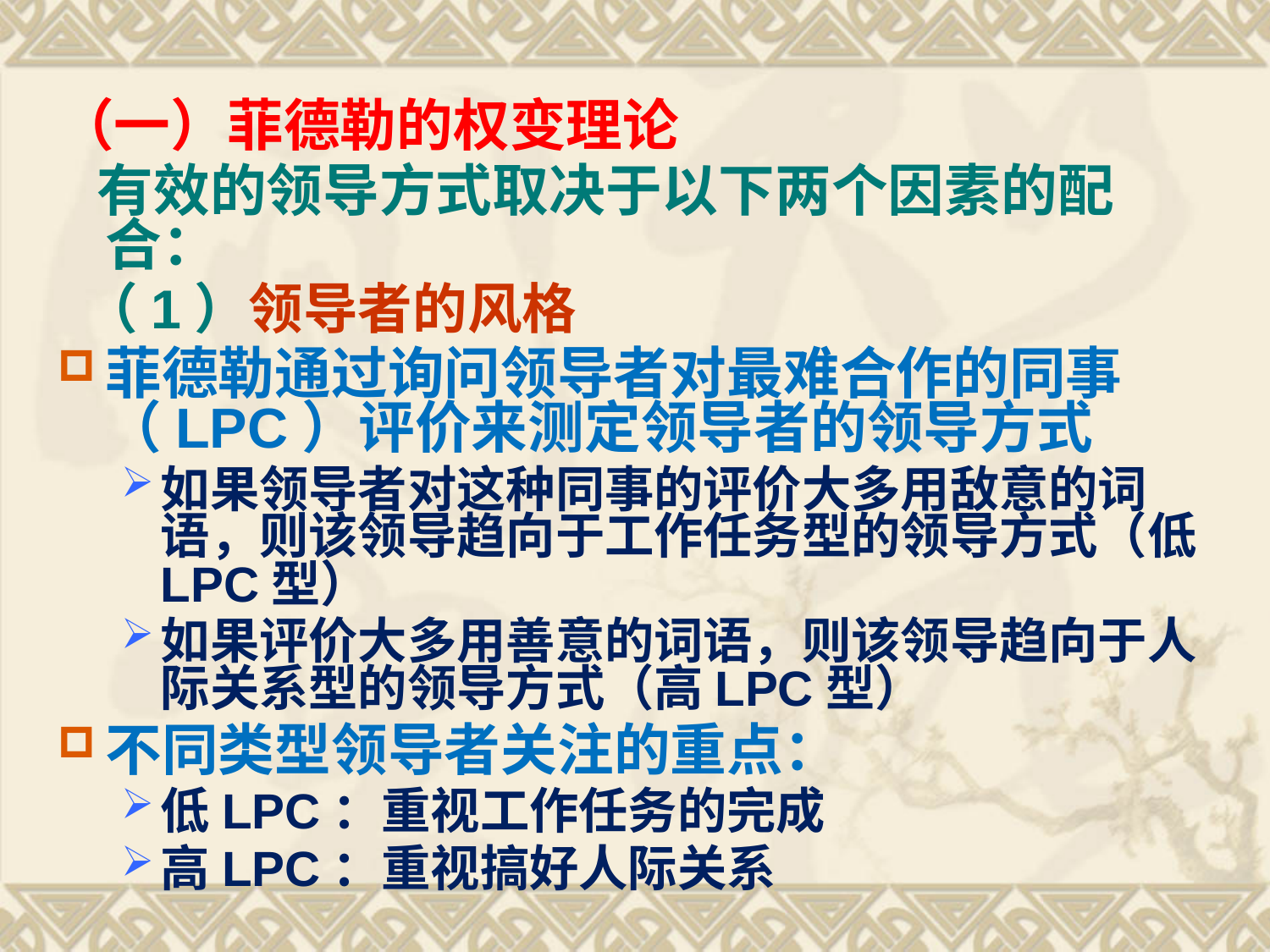

（一）菲德勒的权变理论
  有效的领导方式取决于以下两个因素的配合：
 （1）领导者的风格
菲德勒通过询问领导者对最难合作的同事（LPC）评价来测定领导者的领导方式
如果领导者对这种同事的评价大多用敌意的词语，则该领导趋向于工作任务型的领导方式（低LPC型）
如果评价大多用善意的词语，则该领导趋向于人际关系型的领导方式（高LPC型）
不同类型领导者关注的重点：
低LPC：重视工作任务的完成
高LPC：重视搞好人际关系